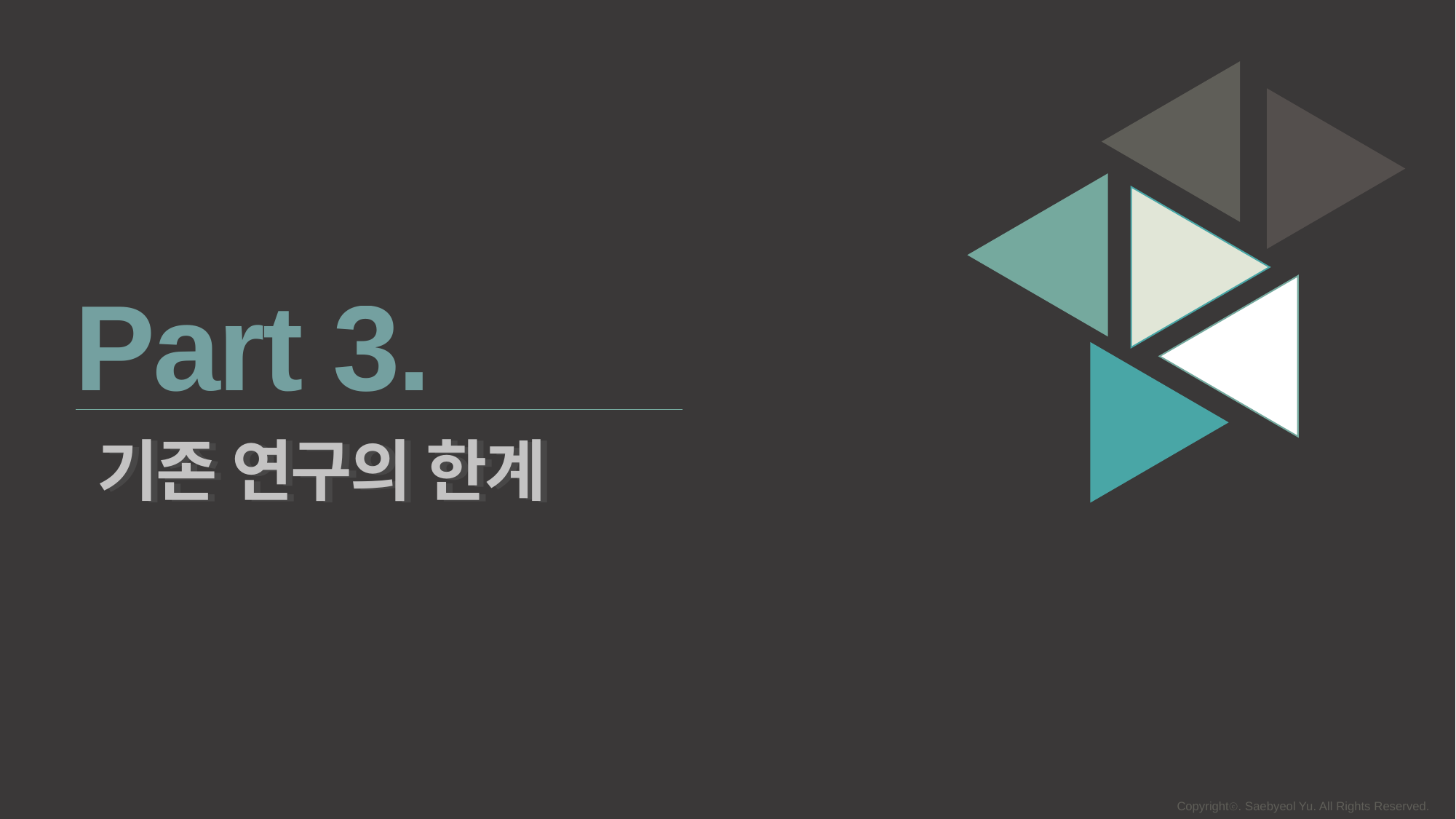

Part 3.
기존 연구의 한계
기존 연구의 한계